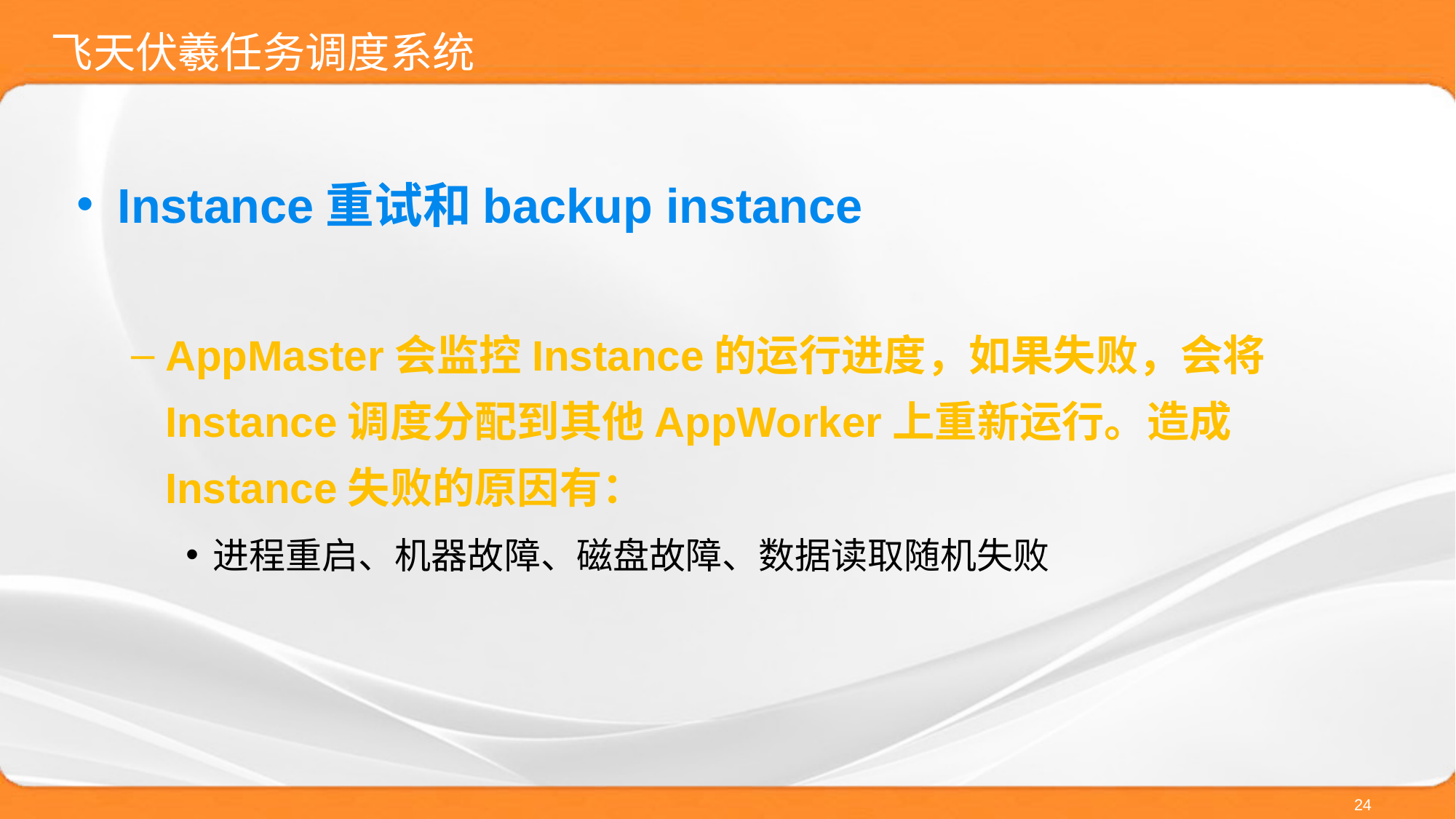

# 飞天伏羲任务调度系统
Instance重试和backup instance

AppMaster会监控Instance的运行进度，如果失败，会将Instance调度分配到其他AppWorker上重新运行。造成Instance失败的原因有：
进程重启、机器故障、磁盘故障、数据读取随机失败

24